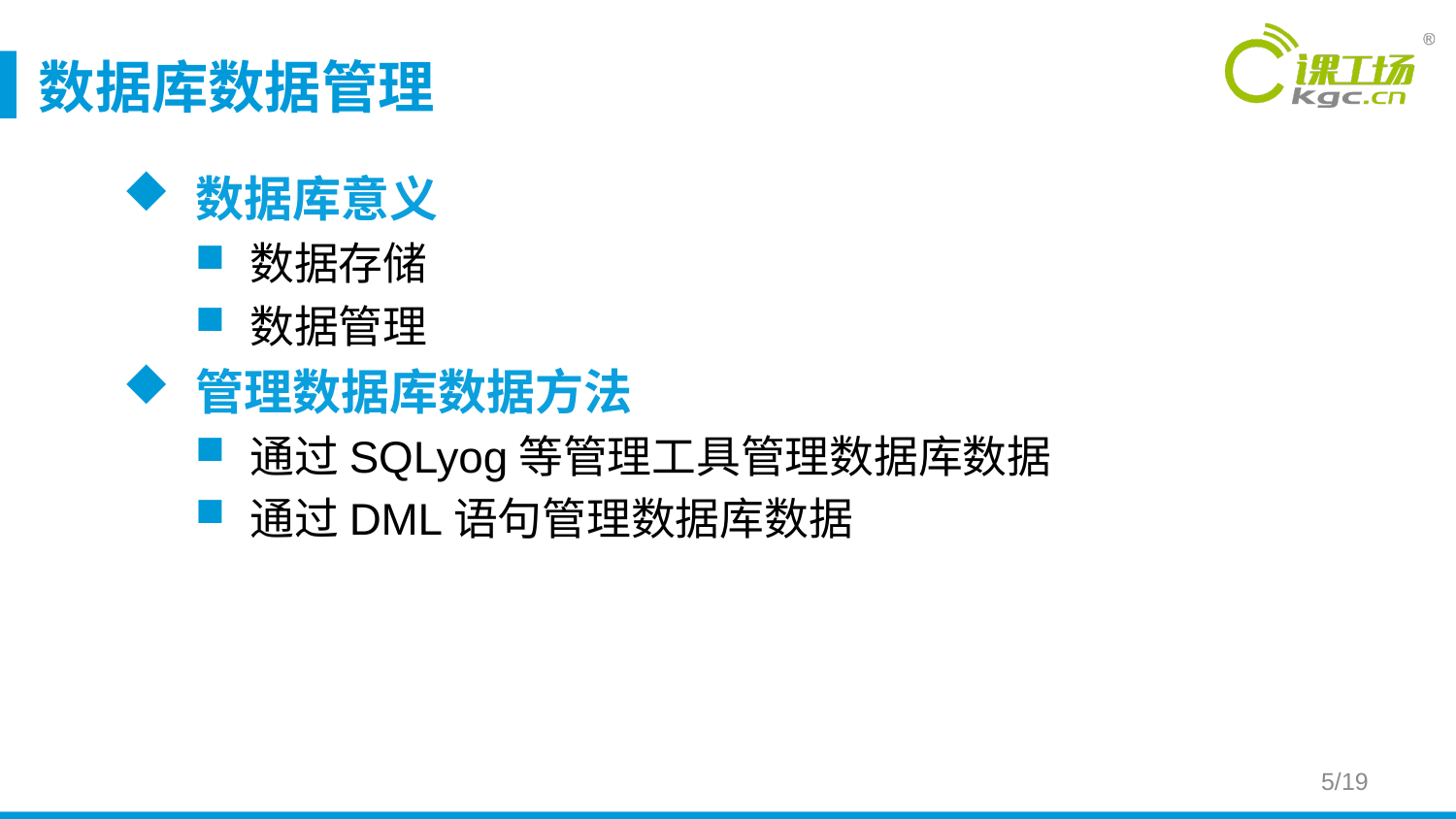

# 数据库数据管理
数据库意义
数据存储
数据管理
管理数据库数据方法
通过SQLyog等管理工具管理数据库数据
通过DML语句管理数据库数据
5/19